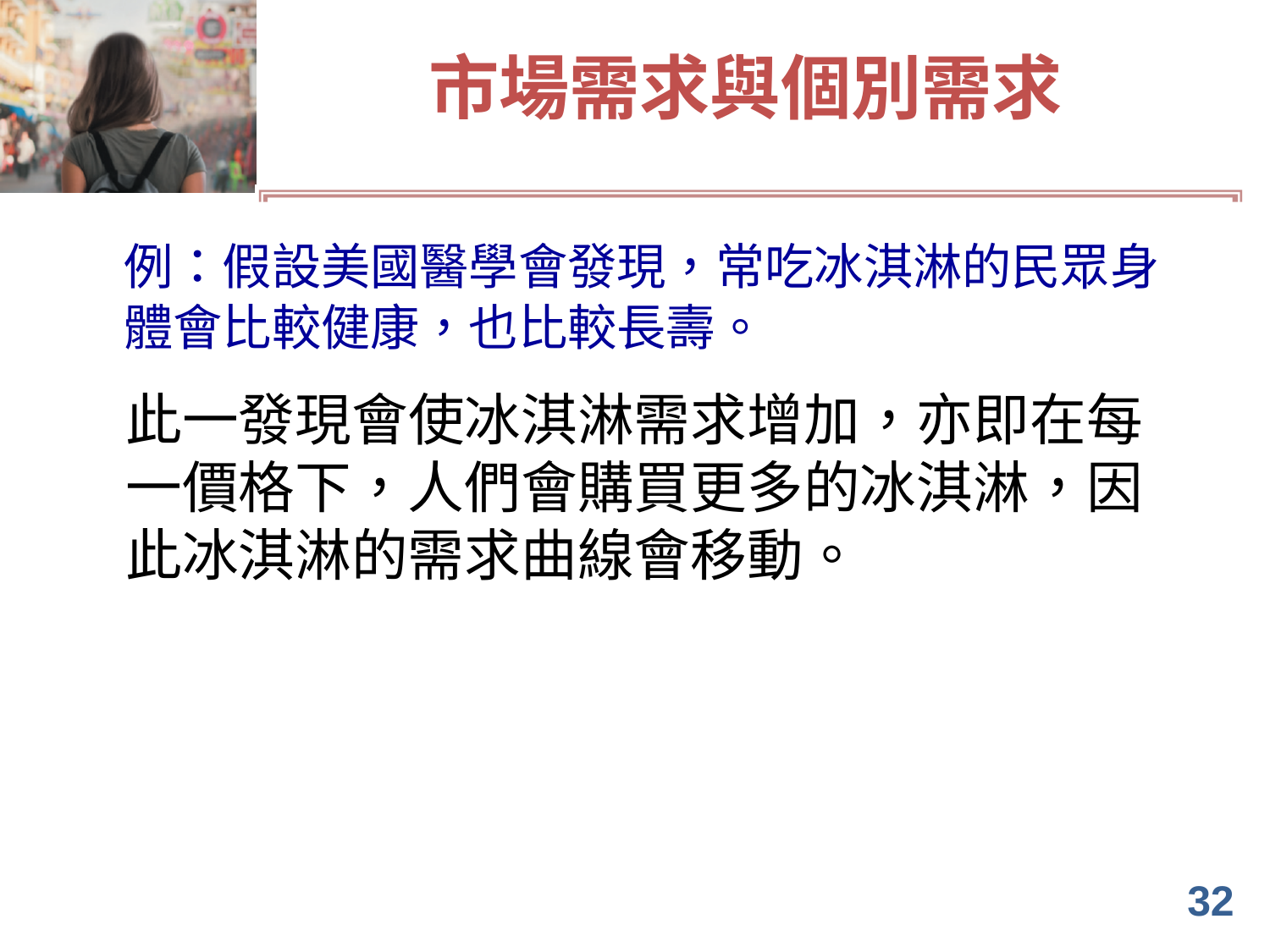

# 市場需求與個別需求
	例：假設美國醫學會發現，常吃冰淇淋的民眾身體會比較健康，也比較長壽。

此一發現會使冰淇淋需求增加，亦即在每一價格下，人們會購買更多的冰淇淋，因此冰淇淋的需求曲線會移動。
32